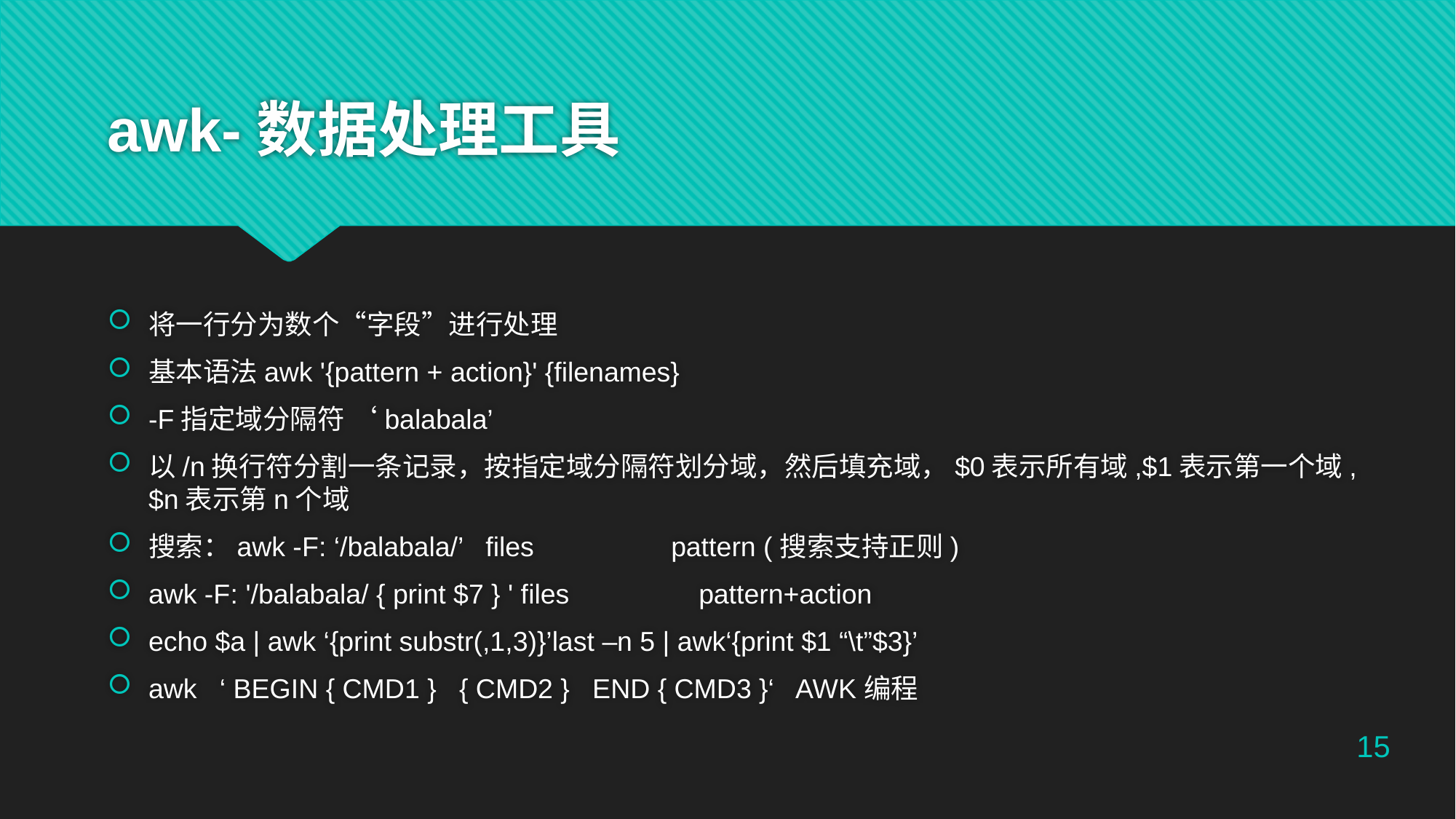

# awk-数据处理工具
将一行分为数个“字段”进行处理
基本语法awk '{pattern + action}' {filenames}
-F指定域分隔符 ‘balabala’
以/n换行符分割一条记录，按指定域分隔符划分域，然后填充域，$0表示所有域,$1表示第一个域,$n表示第n个域
搜索：awk -F: ‘/balabala/’   files                  pattern (搜索支持正则)
awk -F: '/balabala/ { print $7 } ' files                 pattern+action
echo $a | awk ‘{print substr(,1,3)}’last –n 5 | awk‘{print $1 “\t”$3}’
awk   ‘ BEGIN { CMD1 }   { CMD2 }   END { CMD3 }‘   AWK编程

15